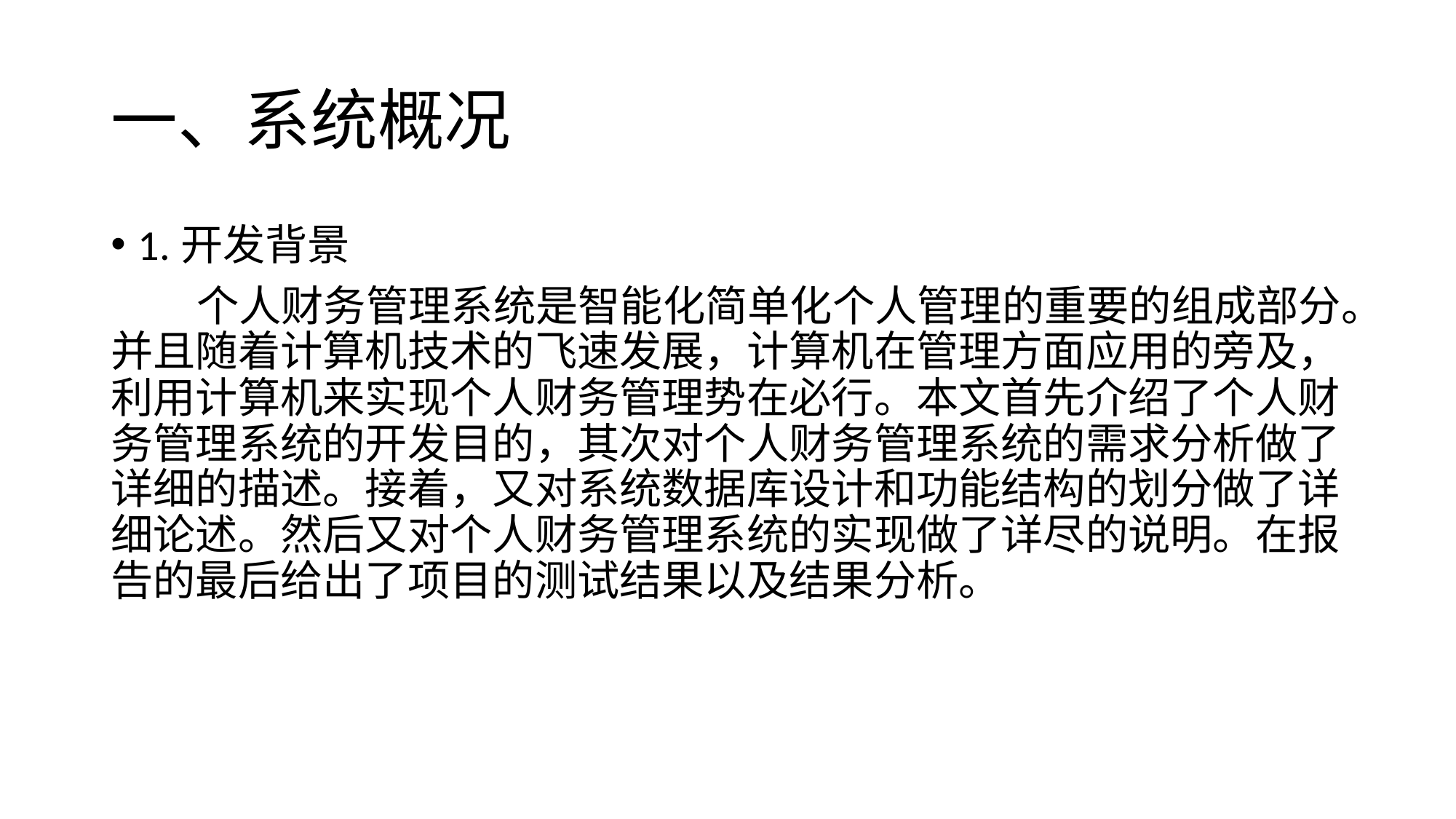

# 一、系统概况
1.开发背景
        个人财务管理系统是智能化简单化个人管理的重要的组成部分。并且随着计算机技术的飞速发展，计算机在管理方面应用的旁及，利用计算机来实现个人财务管理势在必行。本文首先介绍了个人财务管理系统的开发目的，其次对个人财务管理系统的需求分析做了详细的描述。接着，又对系统数据库设计和功能结构的划分做了详细论述。然后又对个人财务管理系统的实现做了详尽的说明。在报告的最后给出了项目的测试结果以及结果分析。